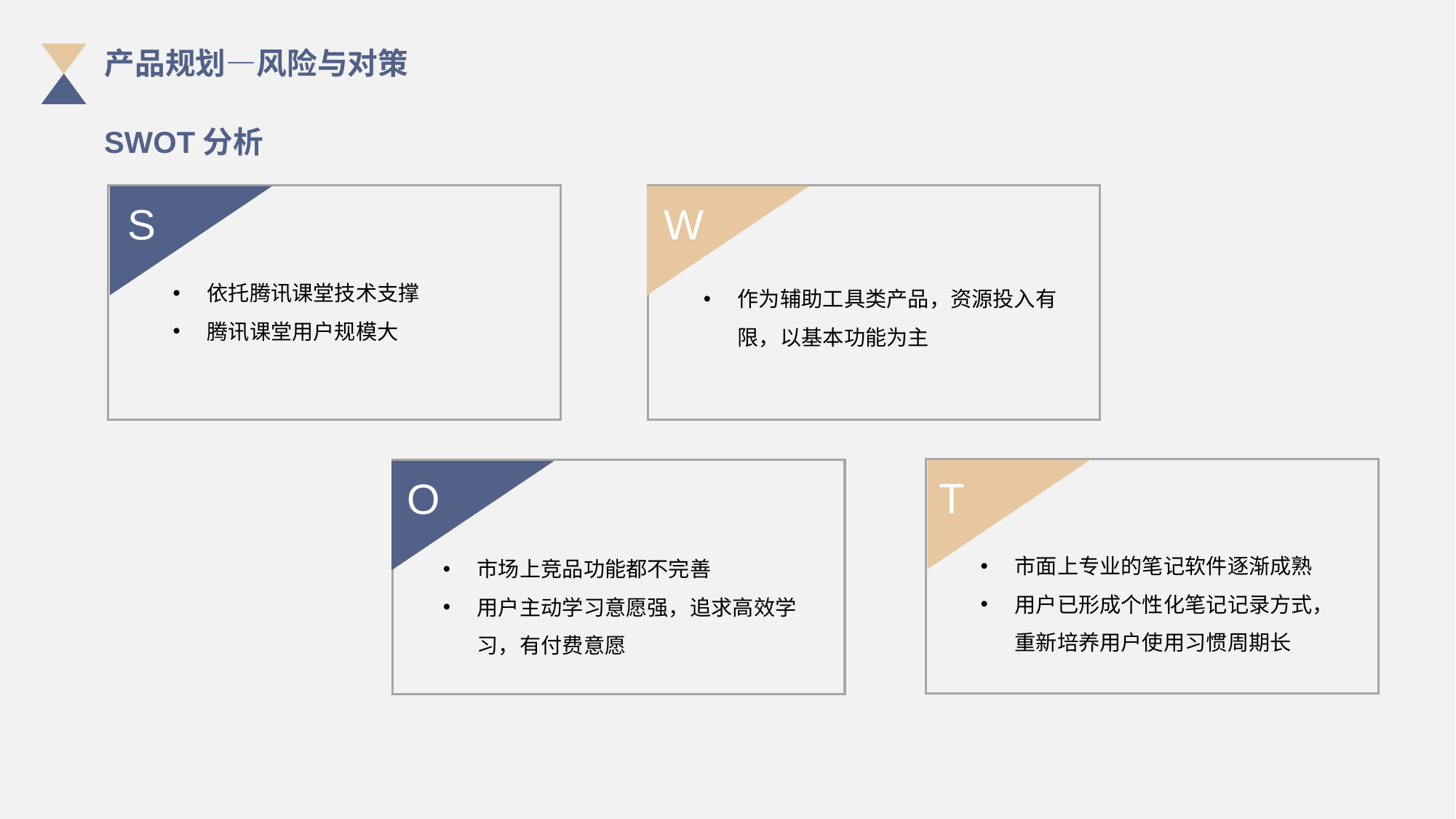

产品规划—风险与对策

SWOT分析

S

W
依托腾讯课堂技术支撑
腾讯课堂用户规模大
作为辅助工具类产品，资源投入有限，以基本功能为主

T

O
市面上专业的笔记软件逐渐成熟
用户已形成个性化笔记记录方式，重新培养用户使用习惯周期长
市场上竞品功能都不完善
用户主动学习意愿强，追求高效学习，有付费意愿